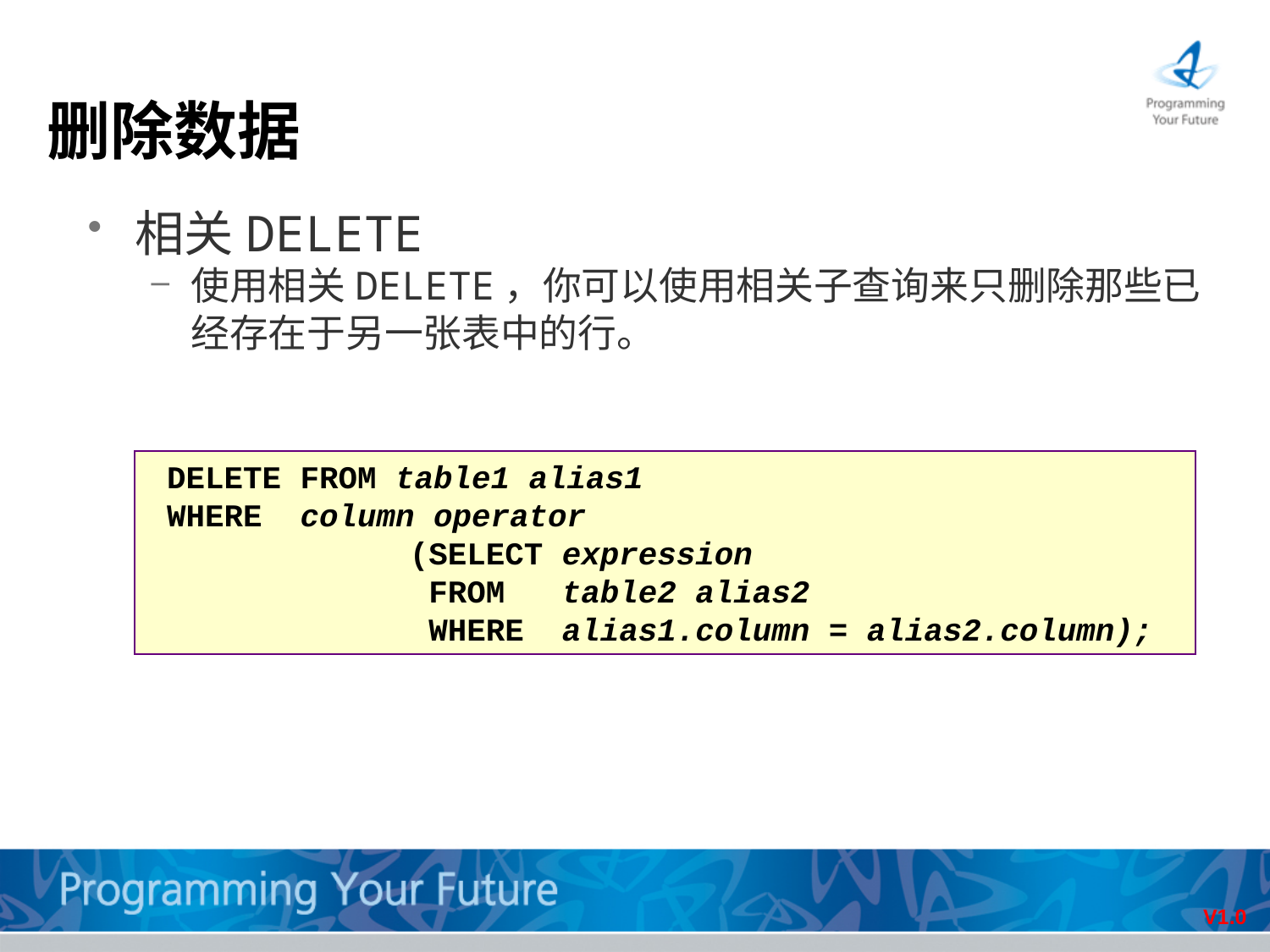

# 删除数据

相关DELETE
使用相关DELETE，你可以使用相关子查询来只删除那些已经存在于另一张表中的行。

 DELETE FROM table1 alias1
 WHERE  column operator
	(SELECT expression
 	 FROM   table2 alias2
 	 WHERE  alias1.column = alias2.column);